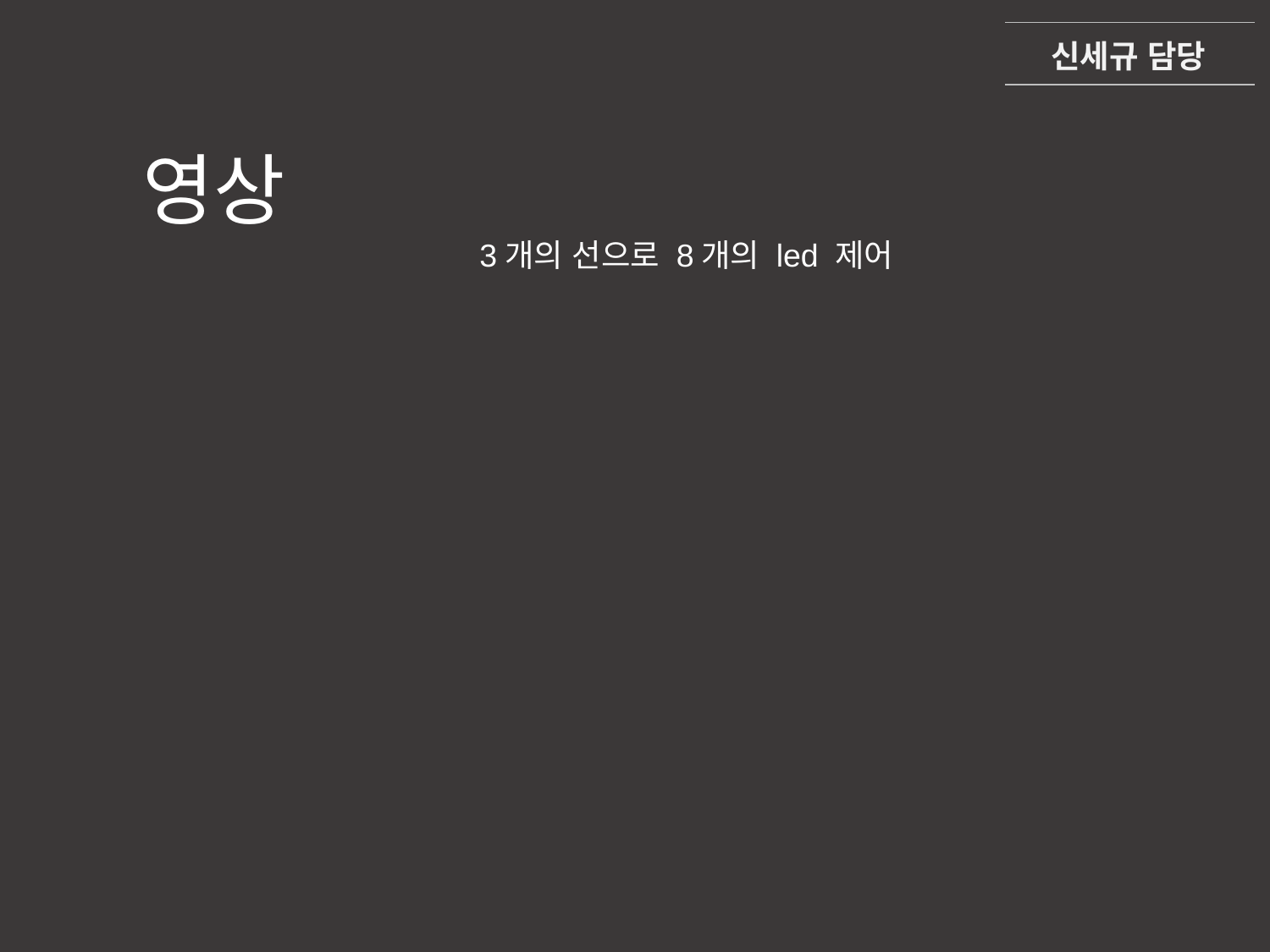

신세규 담당
Ⅲ 실제구동 - 도트매트릭스
영상
3개의 선으로 8개의 led 제어